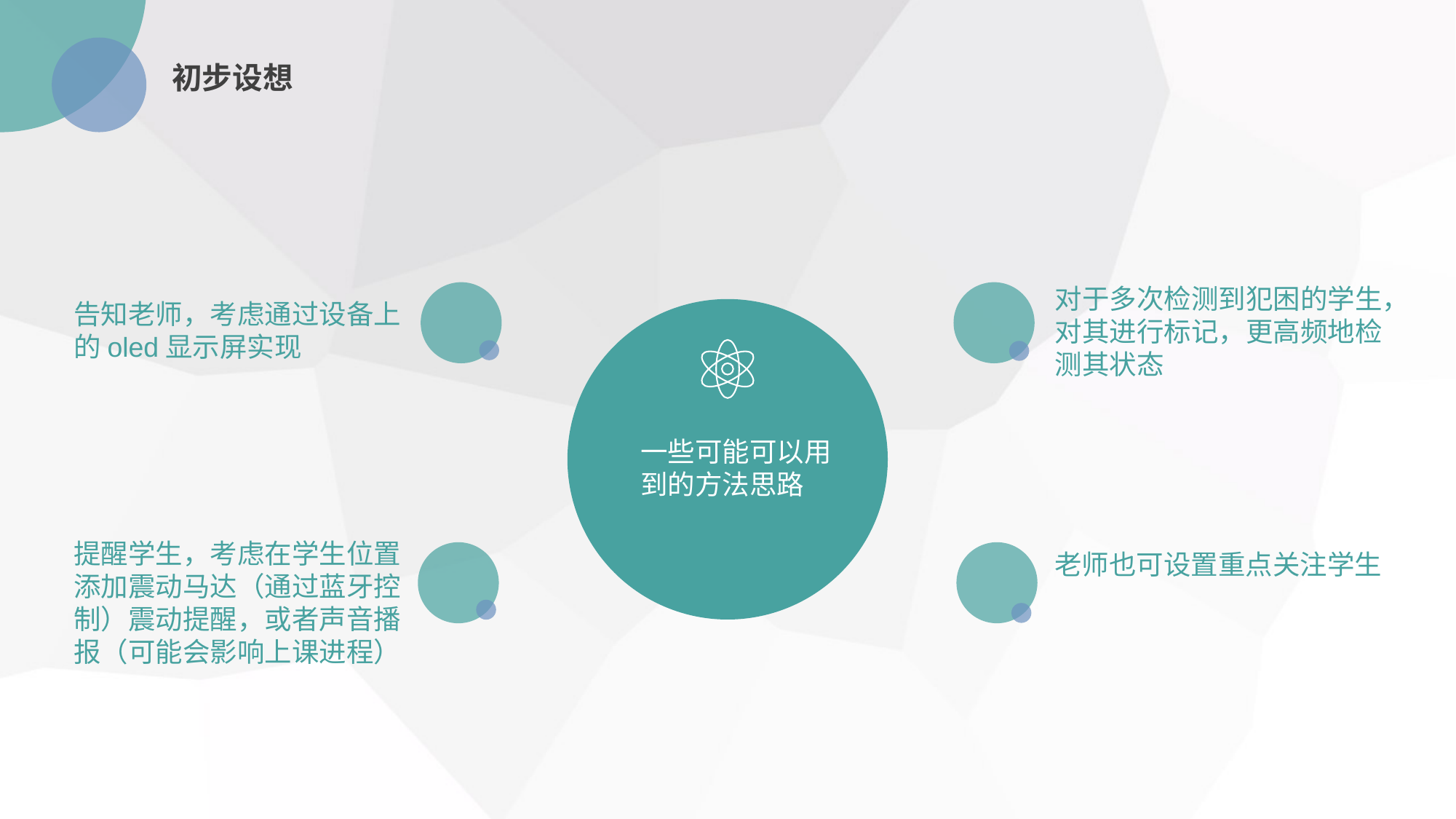

初步设想
对于多次检测到犯困的学生，对其进行标记，更高频地检测其状态

告知老师，考虑通过设备上的oled显示屏实现

一些可能可以用到的方法思路
提醒学生，考虑在学生位置添加震动马达（通过蓝牙控制）震动提醒，或者声音播报（可能会影响上课进程）

老师也可设置重点关注学生